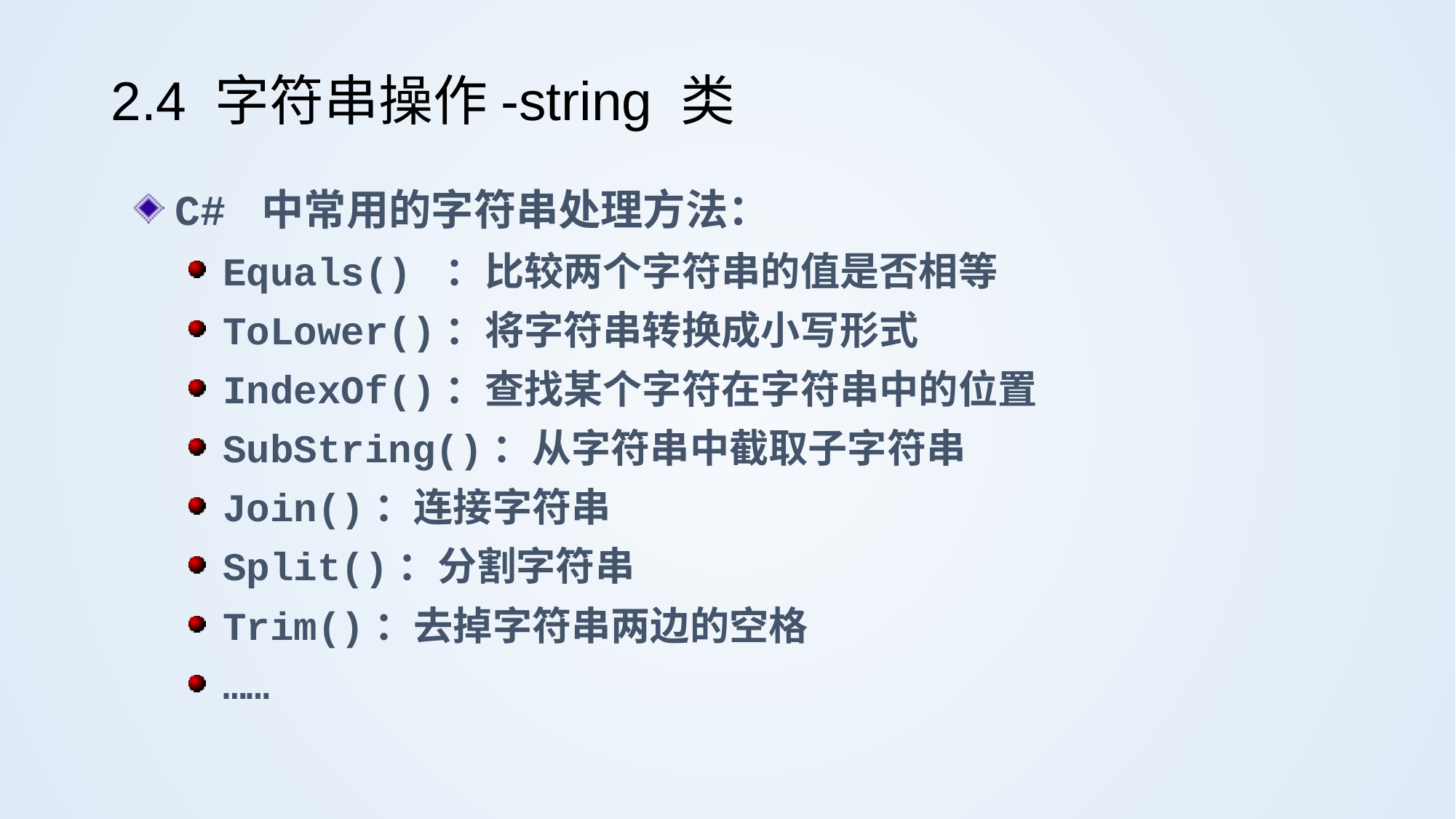

# 2.4 字符串操作-string 类
C# 中常用的字符串处理方法：
Equals() ：比较两个字符串的值是否相等
ToLower()：将字符串转换成小写形式
IndexOf()：查找某个字符在字符串中的位置
SubString()：从字符串中截取子字符串
Join()：连接字符串
Split()：分割字符串
Trim()：去掉字符串两边的空格
……